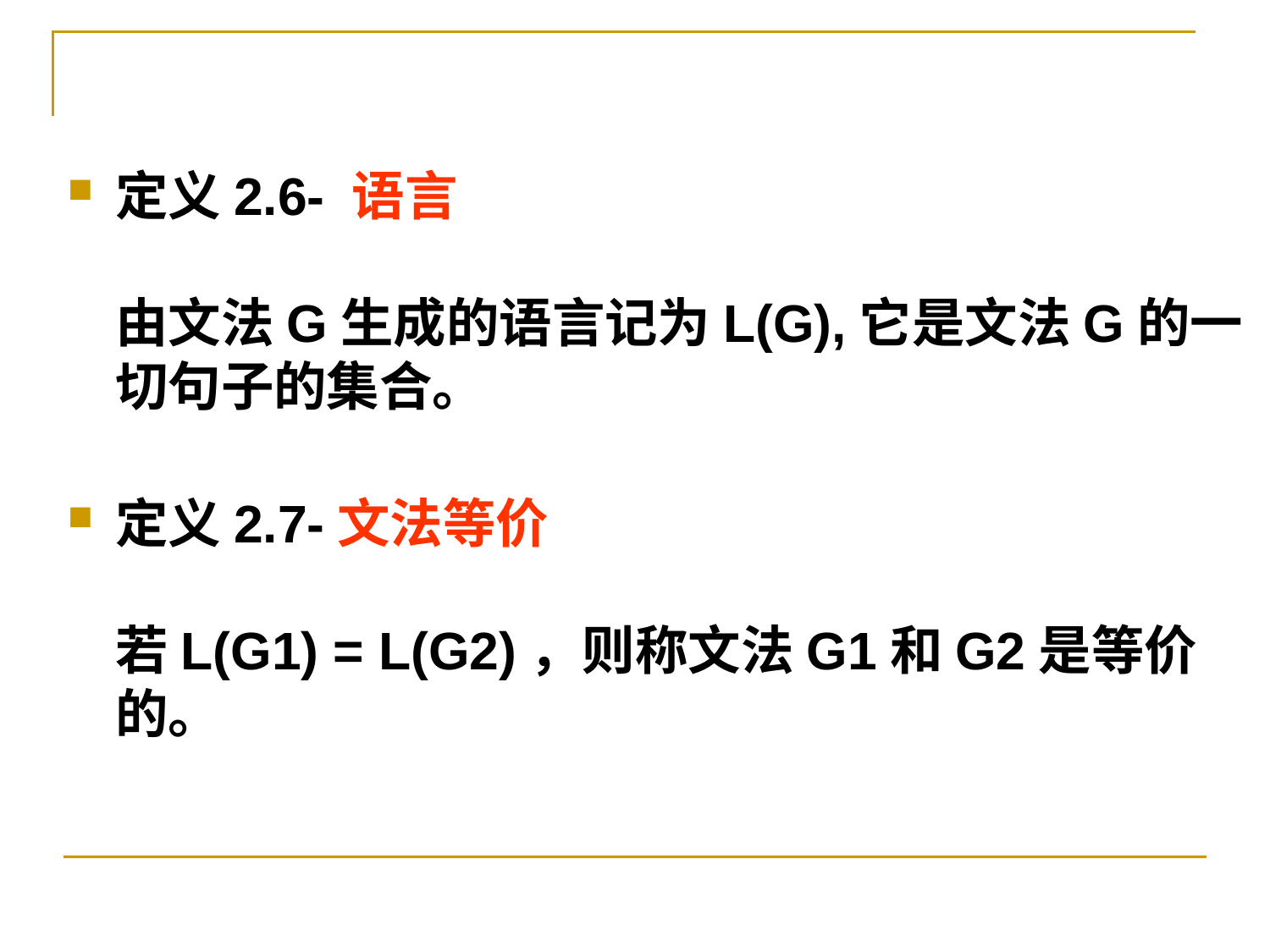

定义2.6- 语言
由文法G生成的语言记为L(G),它是文法G的一切句子的集合。
定义2.7-文法等价
若L(G1) = L(G2)，则称文法G1和G2是等价的。